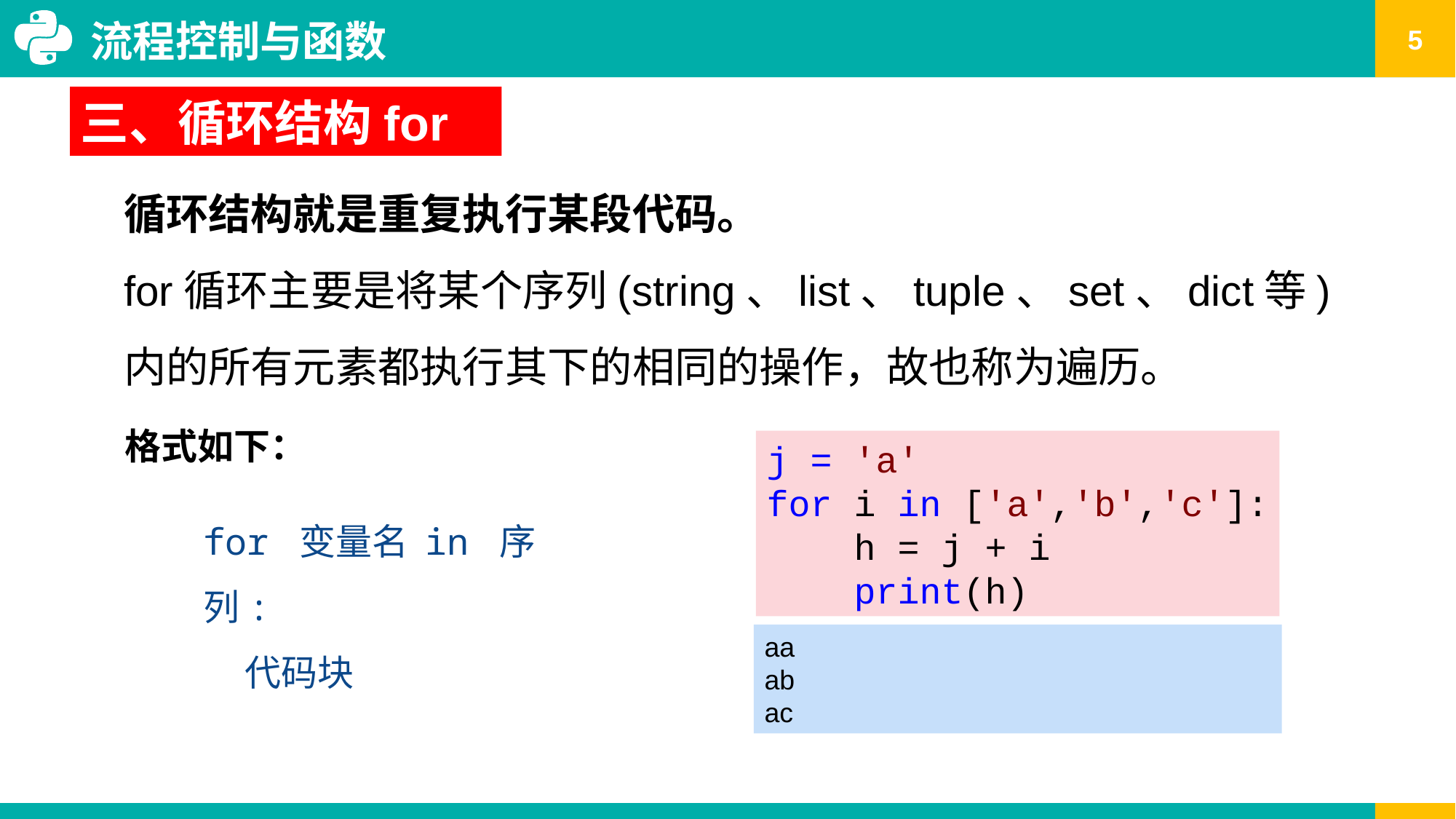

流程控制与函数
三、循环结构for
循环结构就是重复执行某段代码。
for循环主要是将某个序列(string、list、tuple、set、dict等)内的所有元素都执行其下的相同的操作，故也称为遍历。
格式如下：
j = 'a'
for i in ['a','b','c']:
    h = j + i
    print(h)
for 变量名 in 序列:
    代码块
aa
ab
ac